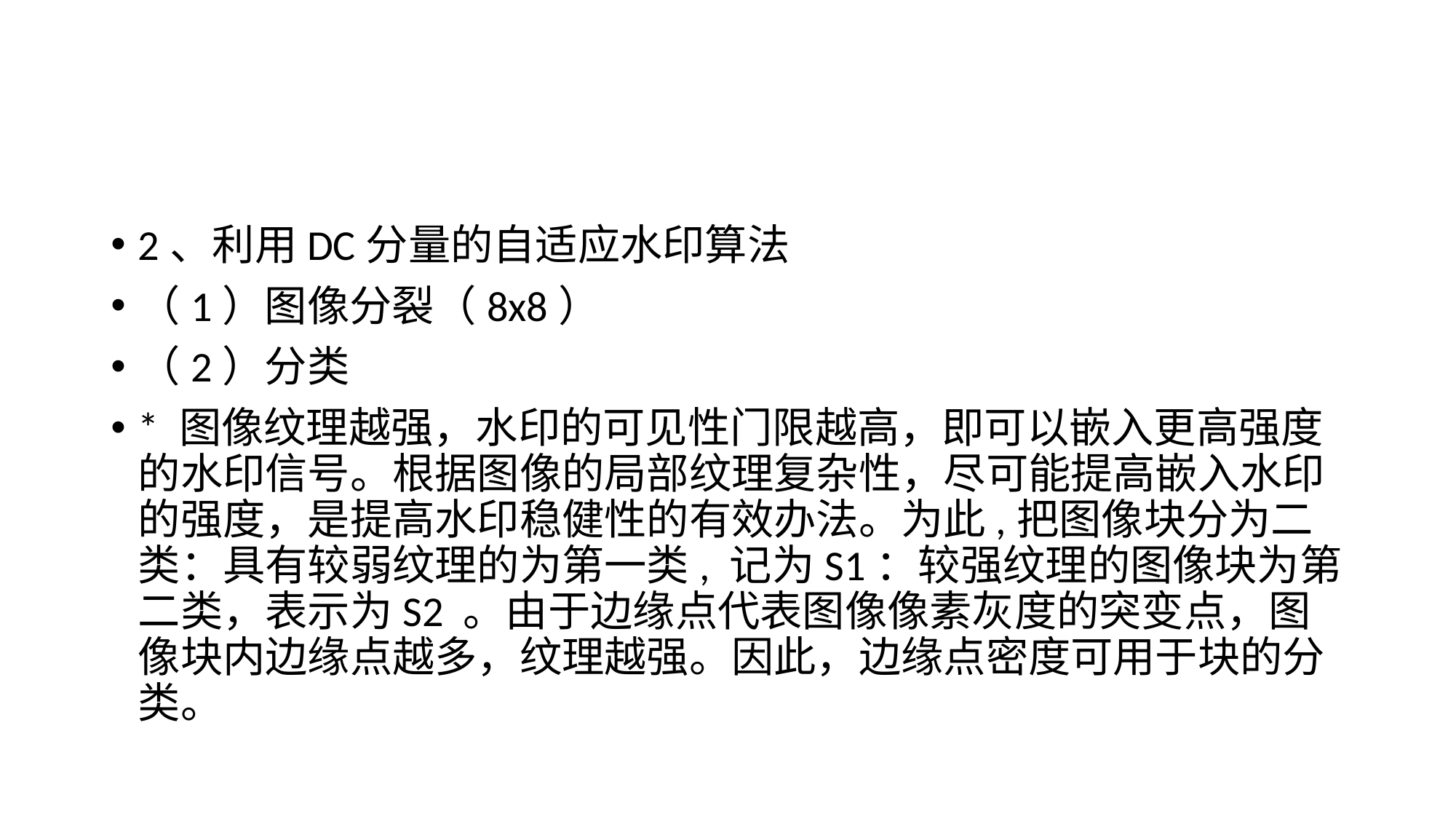

#
2、利用DC分量的自适应水印算法
（1）图像分裂（8x8）
（2）分类
* 图像纹理越强，水印的可见性门限越高，即可以嵌入更高强度的水印信号。根据图像的局部纹理复杂性，尽可能提高嵌入水印的强度，是提高水印稳健性的有效办法。为此,把图像块分为二类：具有较弱纹理的为第一类, 记为S1：较强纹理的图像块为第二类，表示为S2 。由于边缘点代表图像像素灰度的突变点，图像块内边缘点越多，纹理越强。因此，边缘点密度可用于块的分类。